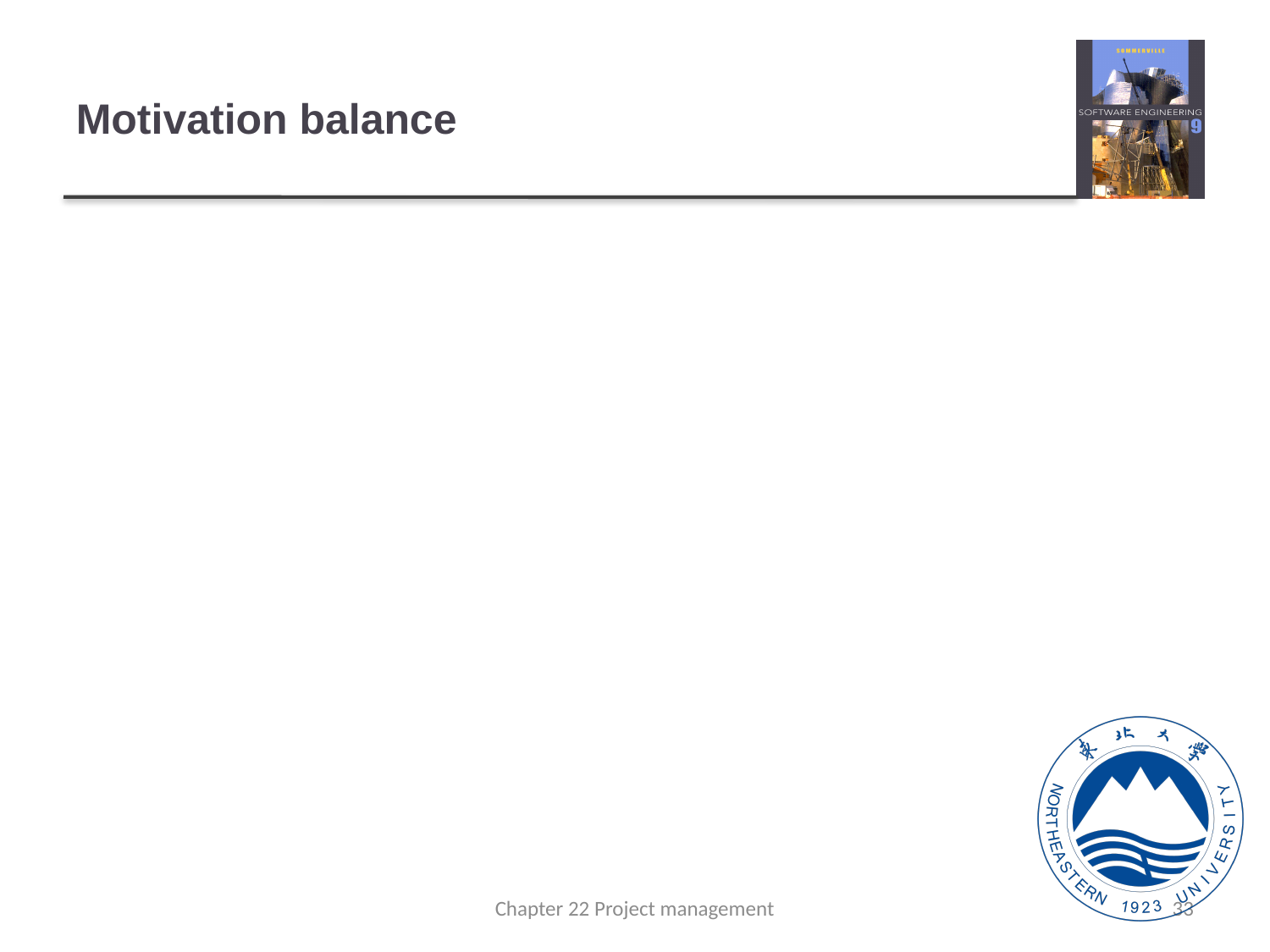

# Motivation balance
For each Programmer:
A balance among Task, Self-, Interaction
The balance can change depending on personal
circumstances and external events.
面向任务的程序员，如果得不到足够的薪水，会编程自我型程序员。
自我型程序员，在一个氛围非常好的，学习型的团队中，也会变成交互型的程序员。

a group and culture.
People go to work because they are motivated by the people that they work with.
Chapter 22 Project management
33